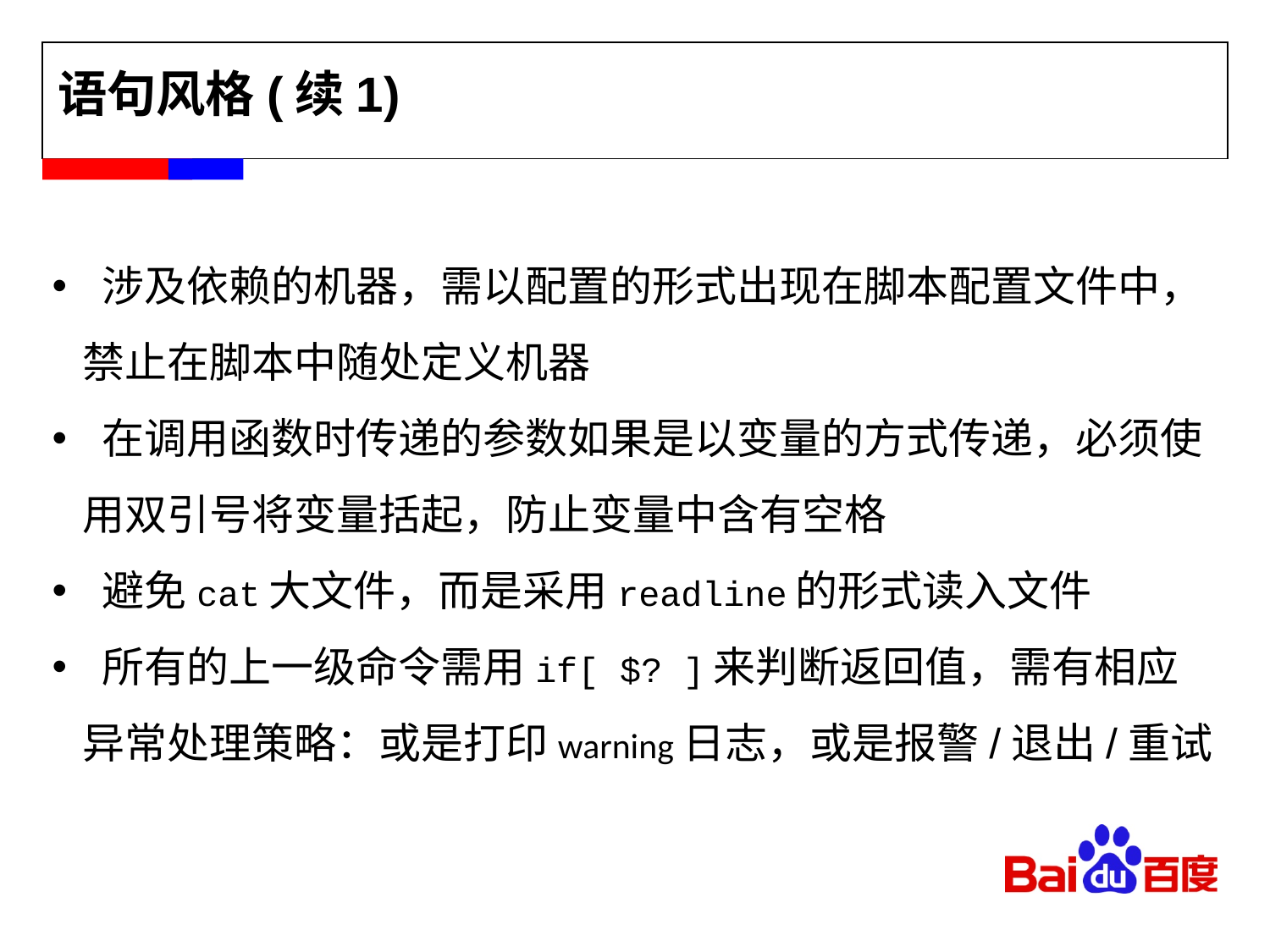

# 语句风格(续1)
 涉及依赖的机器，需以配置的形式出现在脚本配置文件中，禁止在脚本中随处定义机器
 在调用函数时传递的参数如果是以变量的方式传递，必须使用双引号将变量括起，防止变量中含有空格
 避免cat大文件，而是采用readline的形式读入文件
 所有的上一级命令需用if[ $? ]来判断返回值，需有相应异常处理策略：或是打印warning日志，或是报警/退出/重试